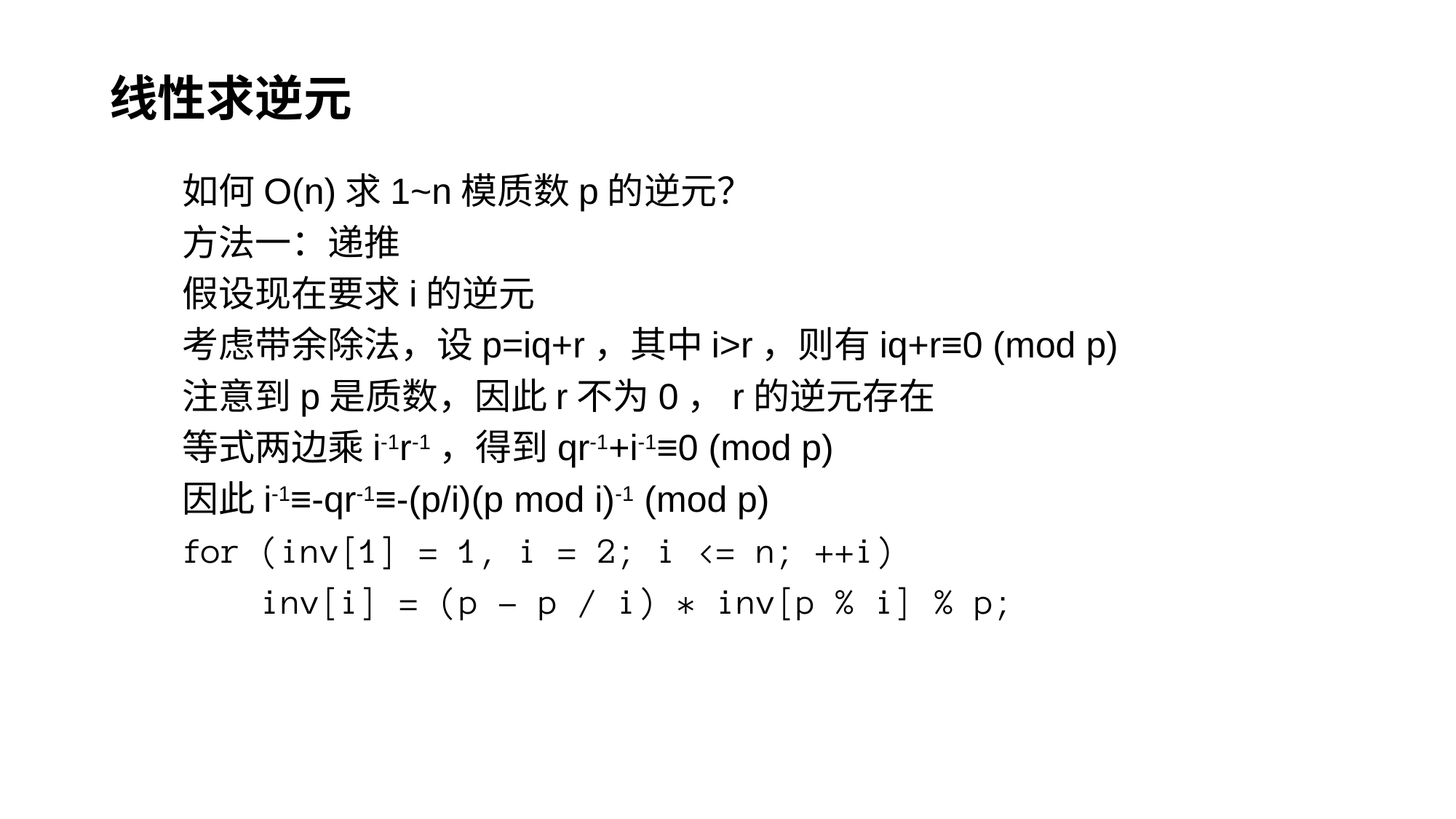

# 线性求逆元
如何O(n)求1~n模质数p的逆元？
方法一：递推
假设现在要求i的逆元
考虑带余除法，设p=iq+r，其中i>r，则有iq+r≡0 (mod p)
注意到p是质数，因此r不为0，r的逆元存在
等式两边乘i-1r-1，得到qr-1+i-1≡0 (mod p)
因此i-1≡-qr-1≡-(p/i)(p mod i)-1 (mod p)
for (inv[1] = 1, i = 2; i <= n; ++i)
    inv[i] = (p - p / i) * inv[p % i] % p;